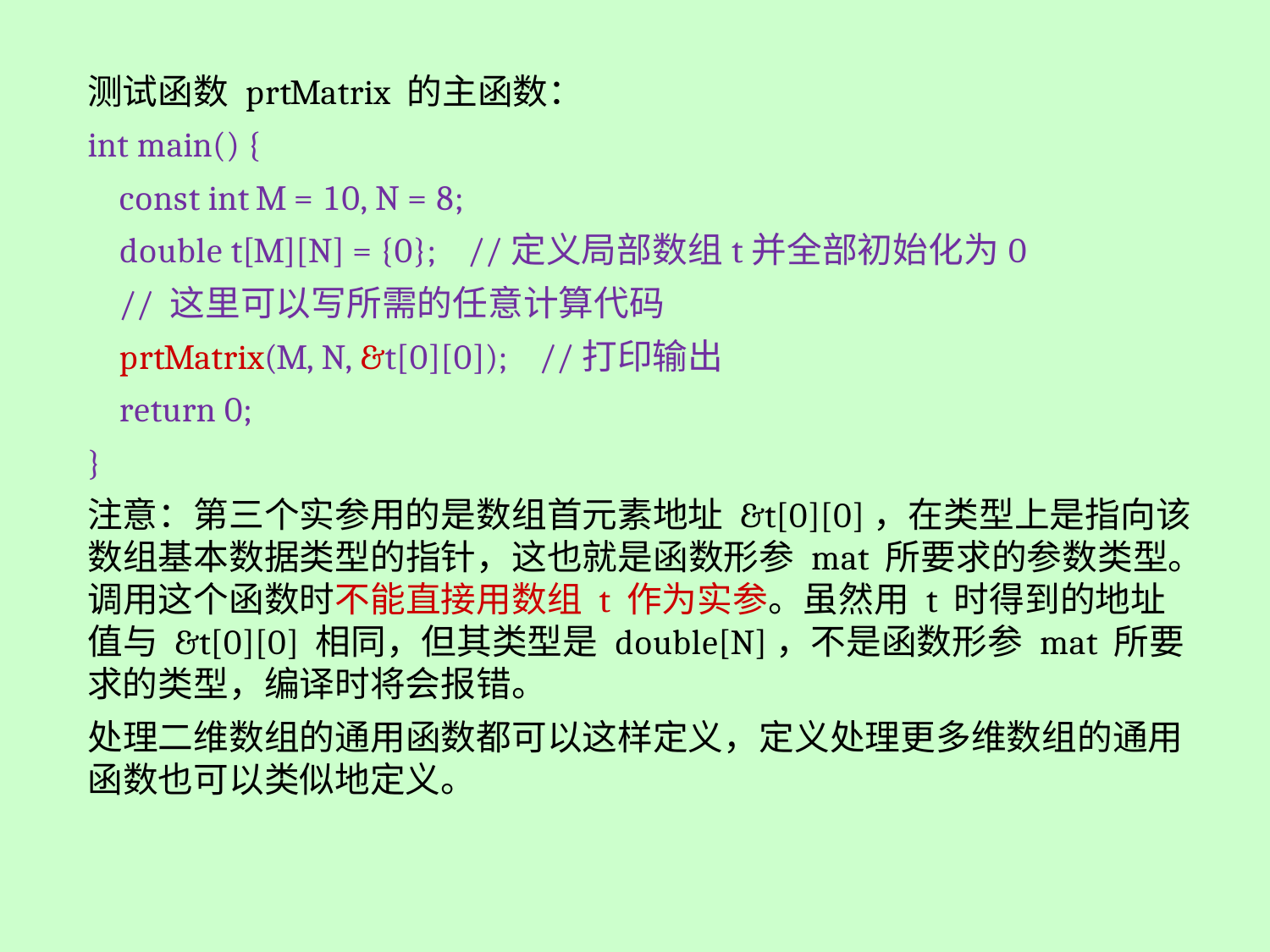

测试函数 prtMatrix 的主函数：
int main() {
    const int M = 10, N = 8;
    double t[M][N] = {0};    //定义局部数组t并全部初始化为0
    // 这里可以写所需的任意计算代码
    prtMatrix(M, N, &t[0][0]);    //打印输出
    return 0;
}
注意：第三个实参用的是数组首元素地址 &t[0][0]，在类型上是指向该数组基本数据类型的指针，这也就是函数形参 mat 所要求的参数类型。调用这个函数时不能直接用数组 t 作为实参。虽然用 t 时得到的地址值与 &t[0][0] 相同，但其类型是 double[N]，不是函数形参 mat 所要求的类型，编译时将会报错。
处理二维数组的通用函数都可以这样定义，定义处理更多维数组的通用函数也可以类似地定义。
63